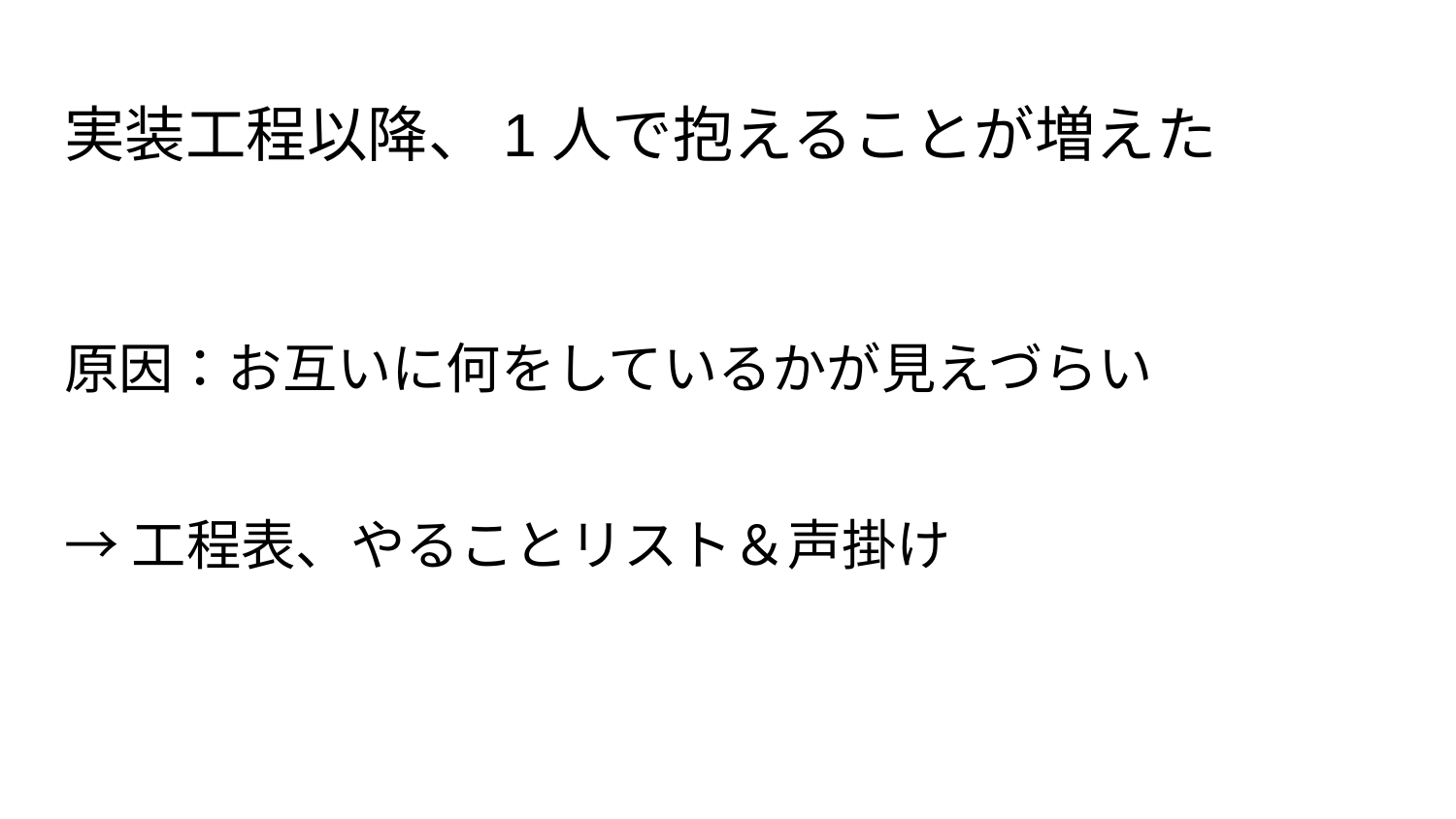

# 実装工程以降、1人で抱えることが増えた

原因：お互いに何をしているかが見えづらい

→工程表、やることリスト＆声掛け